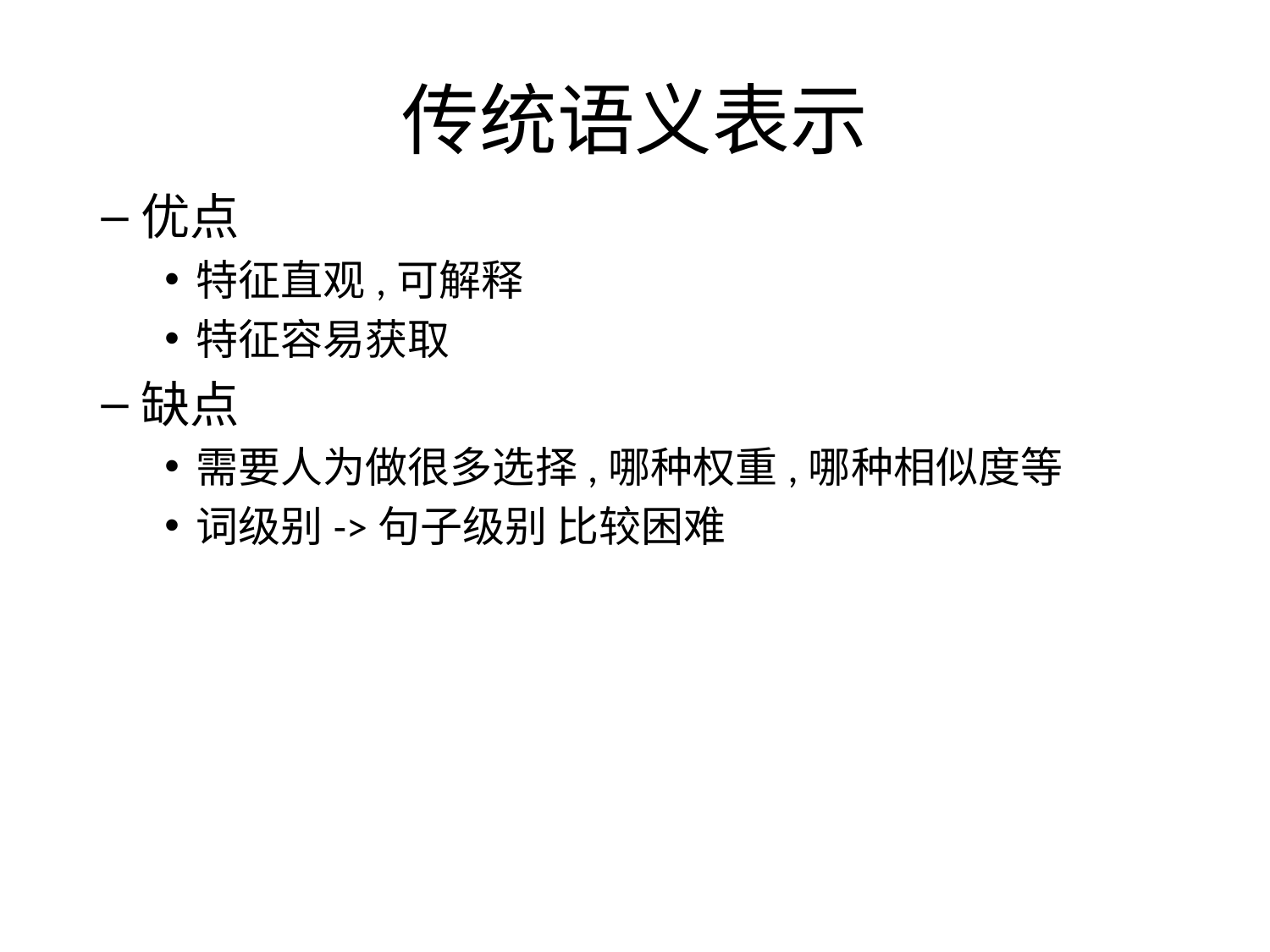

# 传统语义表示
优点
特征直观,可解释
特征容易获取
缺点
需要人为做很多选择,哪种权重,哪种相似度等
词级别->句子级别 比较困难